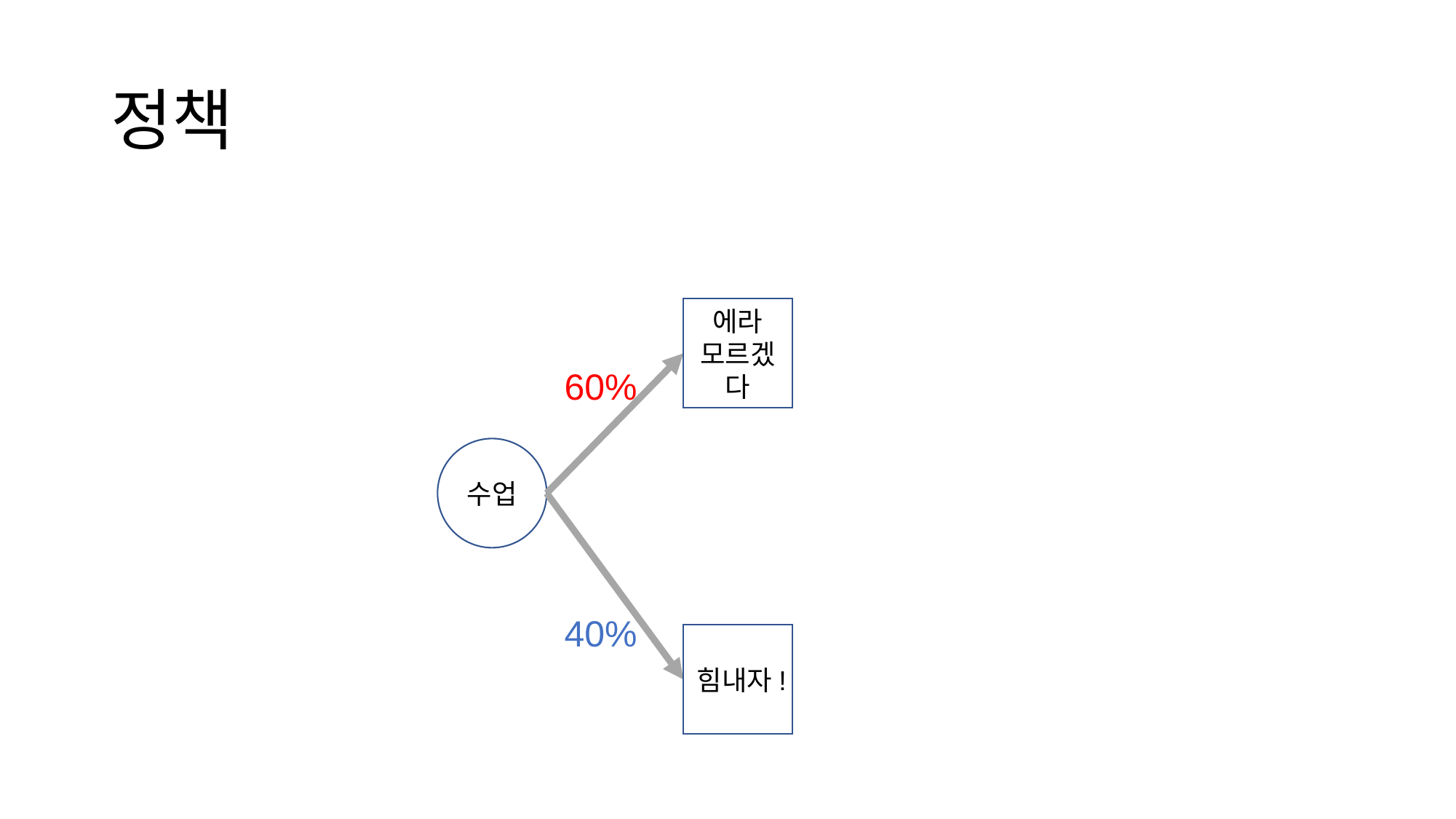

# 정책
에라 모르겠다
60%
수업
40%
힘내자!